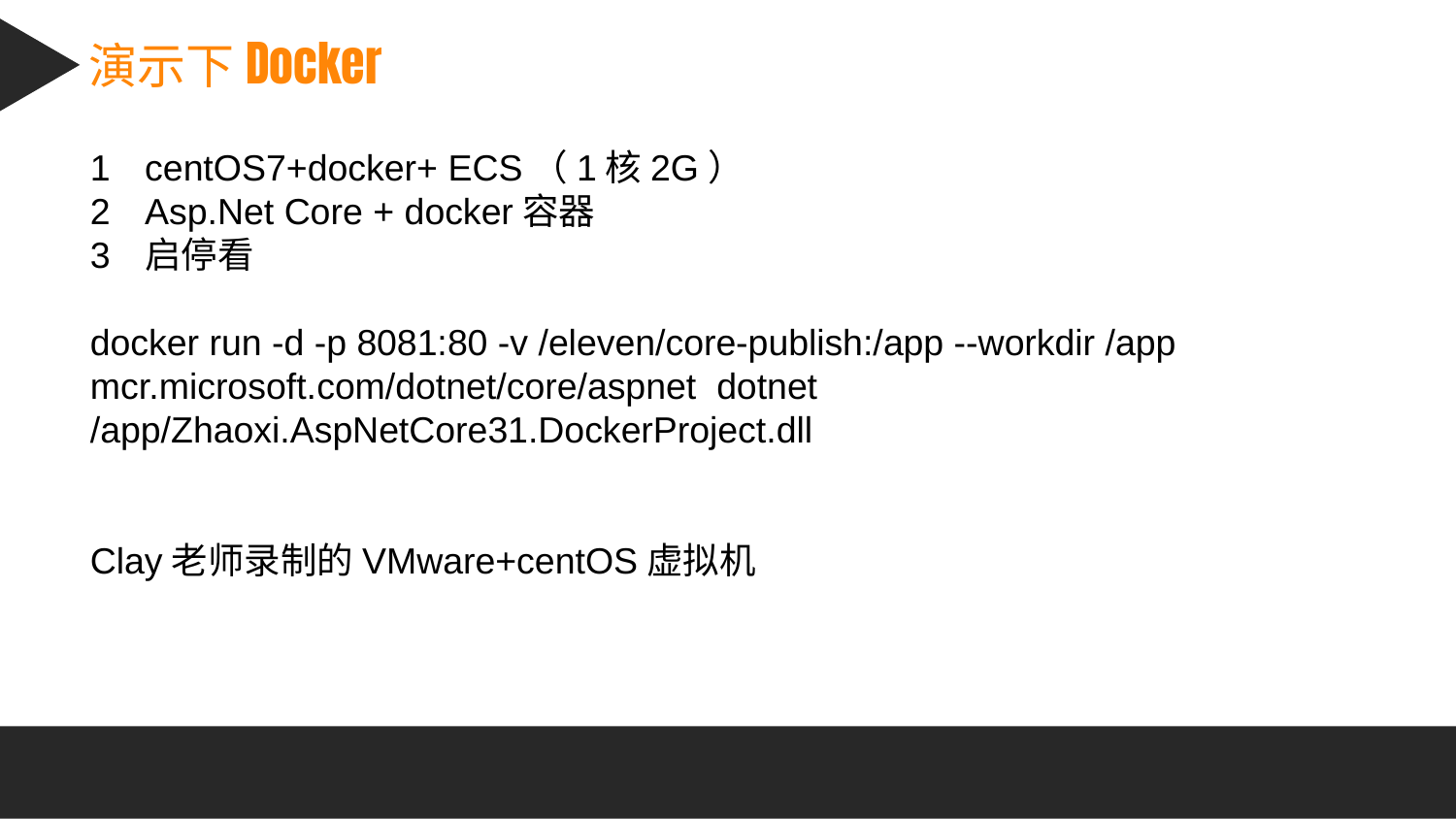

演示下Docker
centOS7+docker+ ECS（1核2G）
Asp.Net Core + docker容器
启停看

docker run -d -p 8081:80 -v /eleven/core-publish:/app --workdir /app mcr.microsoft.com/dotnet/core/aspnet  dotnet /app/Zhaoxi.AspNetCore31.DockerProject.dll

Clay老师录制的VMware+centOS虚拟机